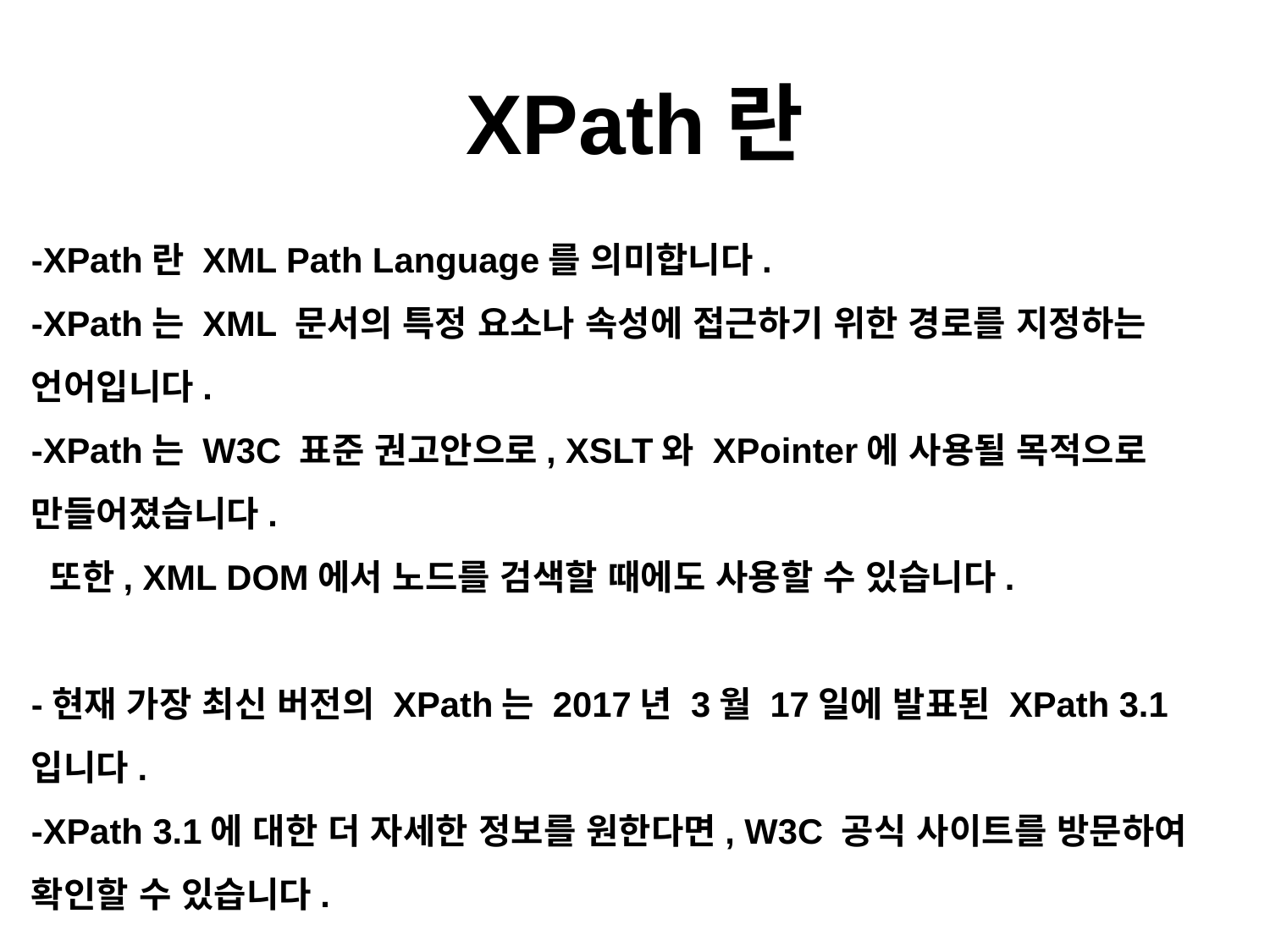

XPath란

-XPath란 XML Path Language를 의미합니다.
-XPath는 XML 문서의 특정 요소나 속성에 접근하기 위한 경로를 지정하는 언어입니다.
-XPath는 W3C 표준 권고안으로, XSLT와 XPointer에 사용될 목적으로 만들어졌습니다.
 또한, XML DOM에서 노드를 검색할 때에도 사용할 수 있습니다.

-현재 가장 최신 버전의 XPath는 2017년 3월 17일에 발표된 XPath 3.1입니다.
-XPath 3.1에 대한 더 자세한 정보를 원한다면, W3C 공식 사이트를 방문하여 확인할 수 있습니다.